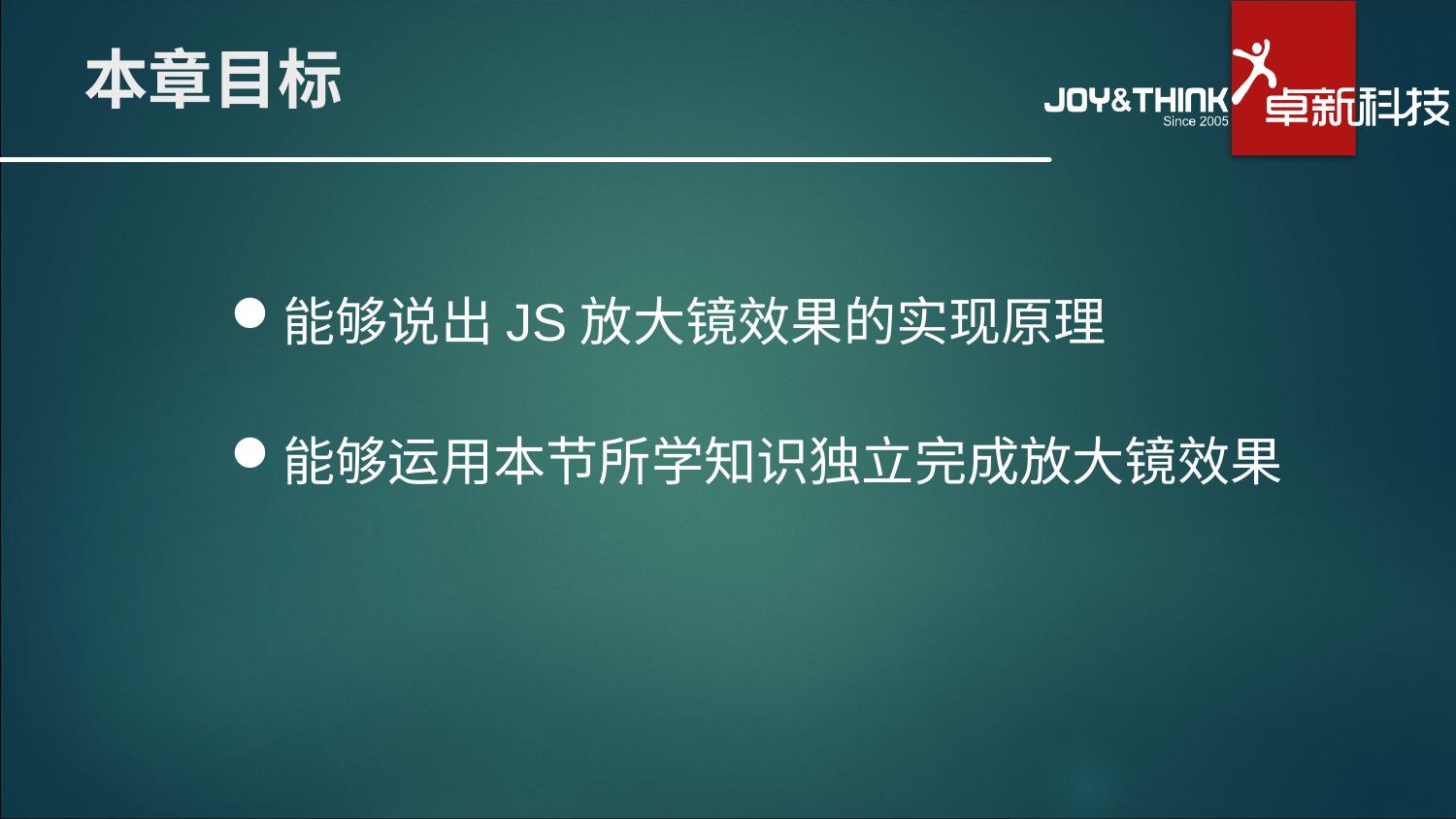

# 本章目标
能够说出JS放大镜效果的实现原理
能够运用本节所学知识独立完成放大镜效果